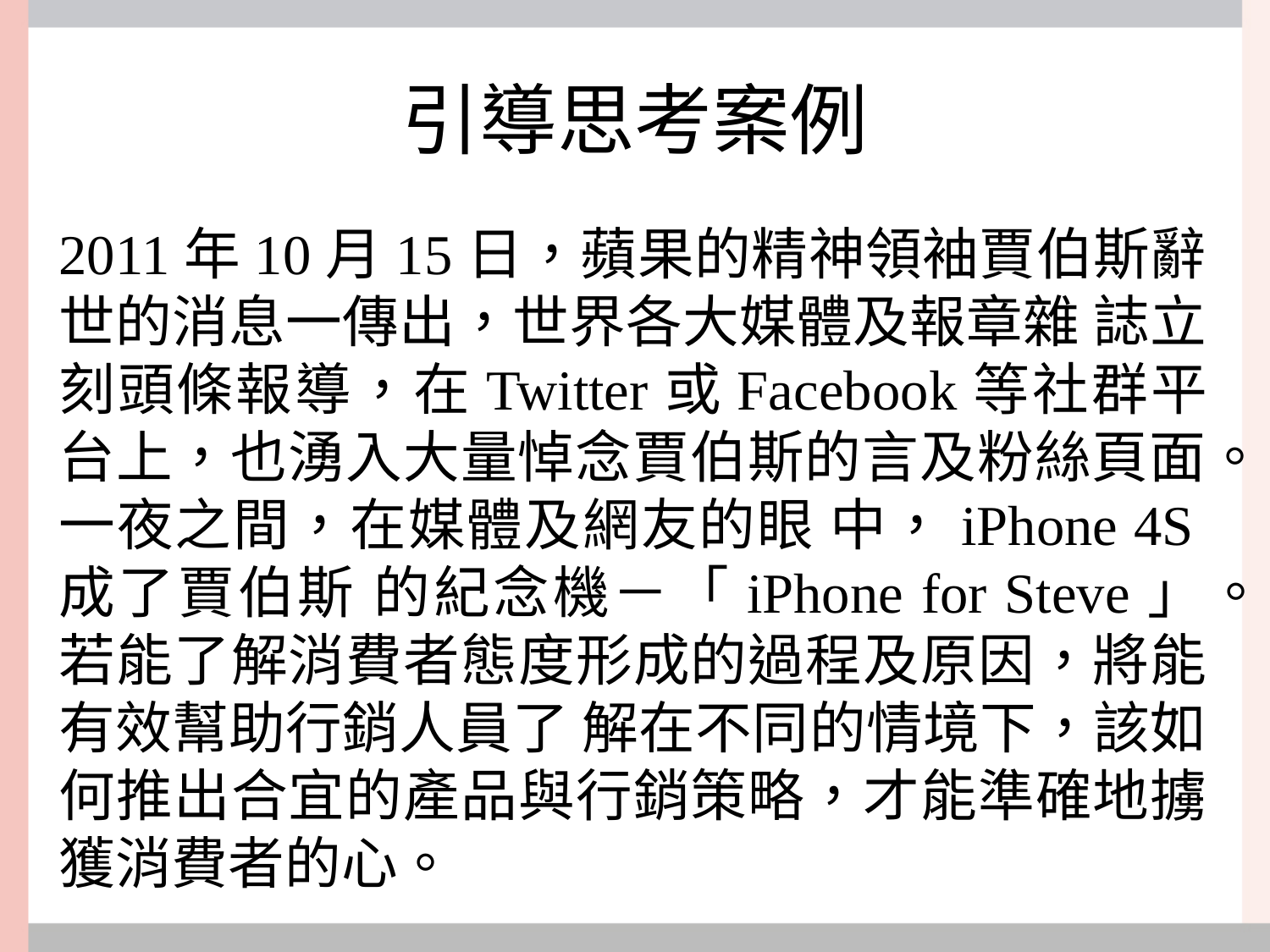

# 引導思考案例
2011年10月15日，蘋果的精神領袖賈伯斯辭世的消息一傳出，世界各大媒體及報章雜 誌立刻頭條報導，在Twitter或Facebook等社群平台上，也湧入大量悼念賈伯斯的言及粉絲頁面。一夜之間，在媒體及網友的眼 中，iPhone 4S成了賈伯斯 的紀念機－「iPhone for Steve」。若能了解消費者態度形成的過程及原因，將能有效幫助行銷人員了 解在不同的情境下，該如何推出合宜的產品與行銷策略，才能準確地擄獲消費者的心。